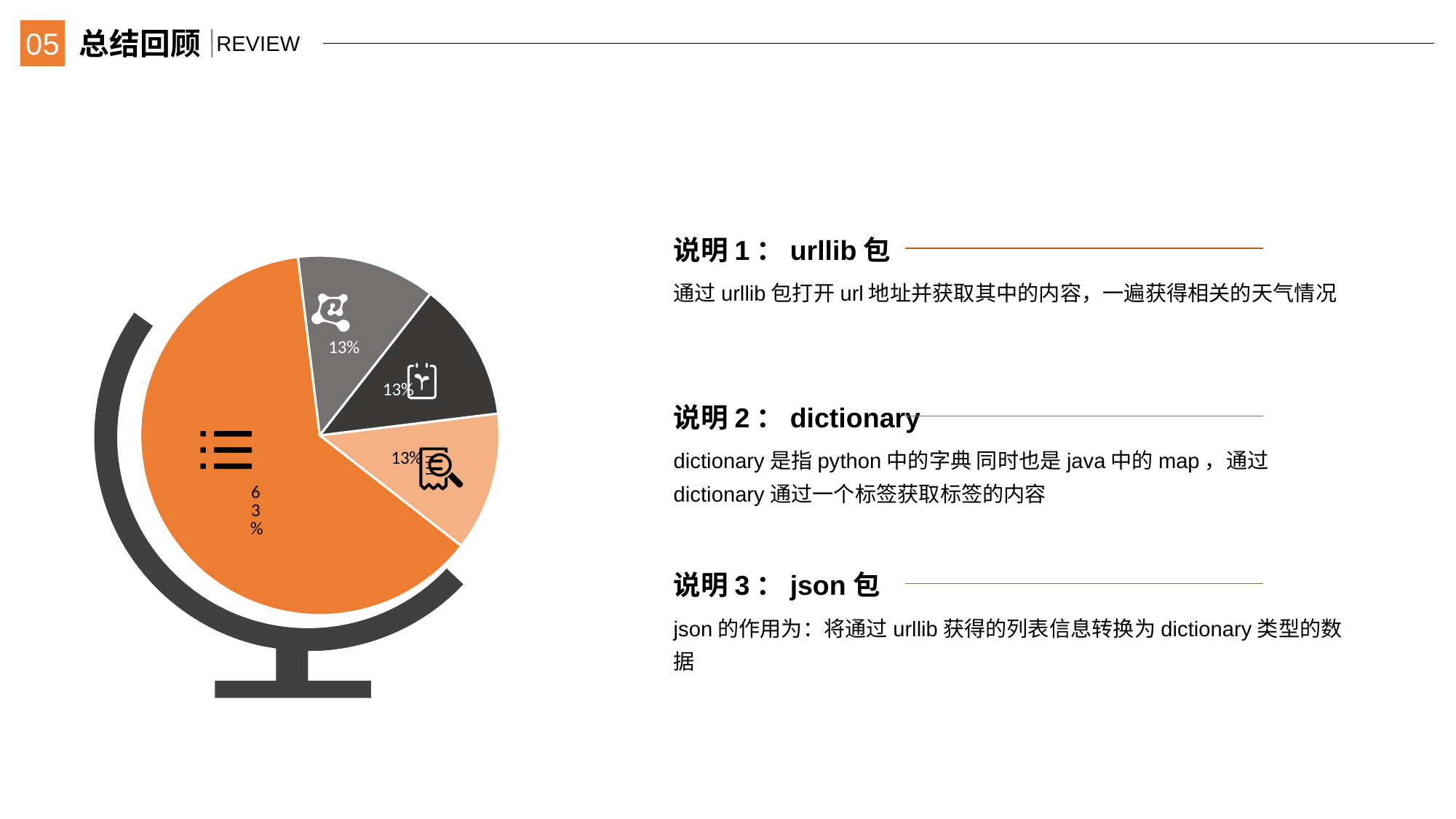

05
总结回顾

REVIEW
说明1：urllib包
通过urllib包打开url地址并获取其中的内容，一遍获得相关的天气情况

### Chart

| Category | 销售额 |
|---|---|
| 第一季度 | 1.0 |
| 第二季度 | 5.0 |
| 第三季度 | 1.0 |
| 第四季度 | 1.0 |

说明2：dictionary
dictionary是指python中的字典 同时也是java中的map，通过dictionary通过一个标签获取标签的内容

说明3：json包
json的作用为：将通过urllib获得的列表信息转换为dictionary类型的数据